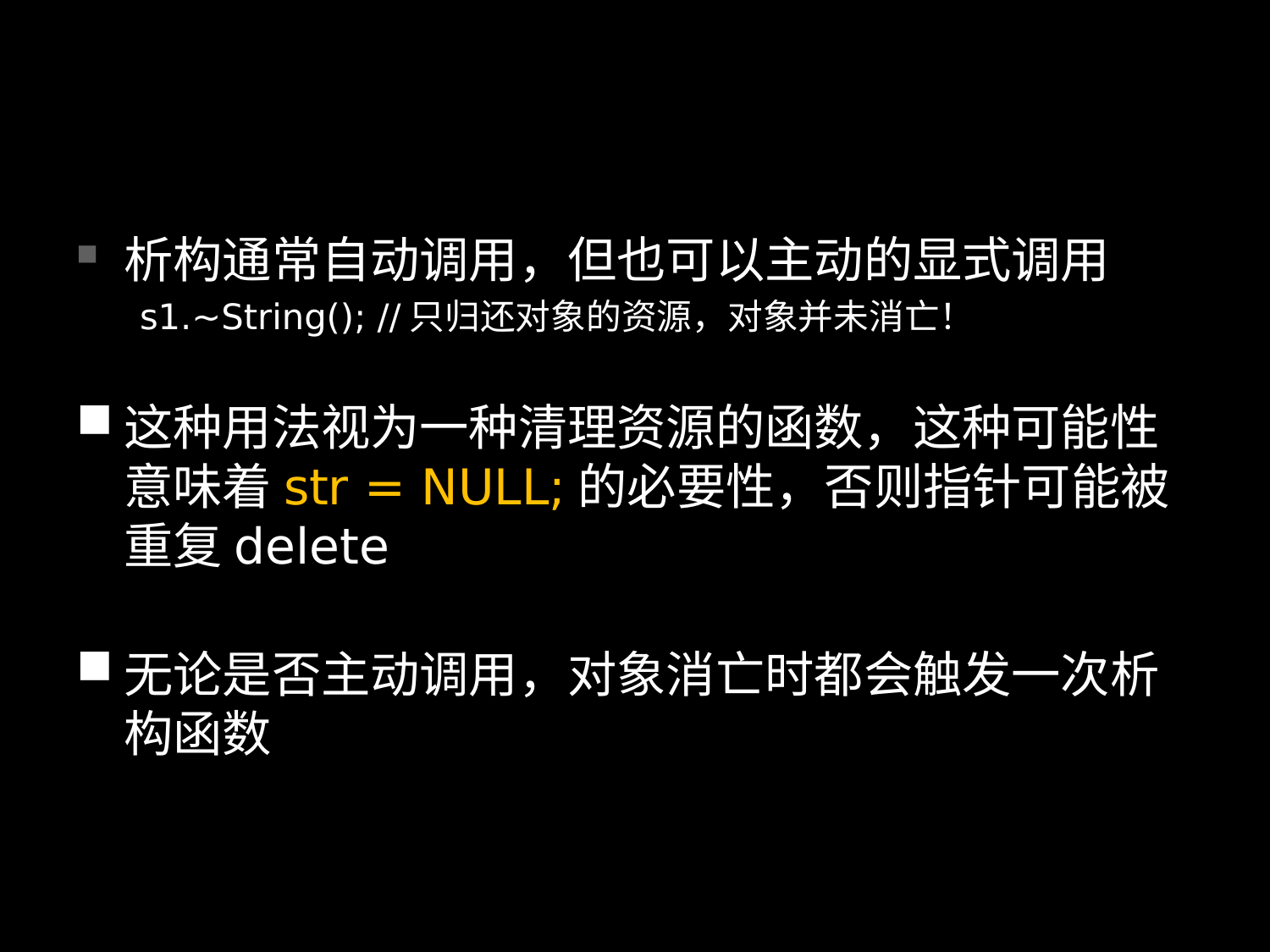

#
析构通常自动调用，但也可以主动的显式调用
s1.~String(); //只归还对象的资源，对象并未消亡！

这种用法视为一种清理资源的函数，这种可能性意味着str = NULL;的必要性，否则指针可能被重复delete

无论是否主动调用，对象消亡时都会触发一次析构函数